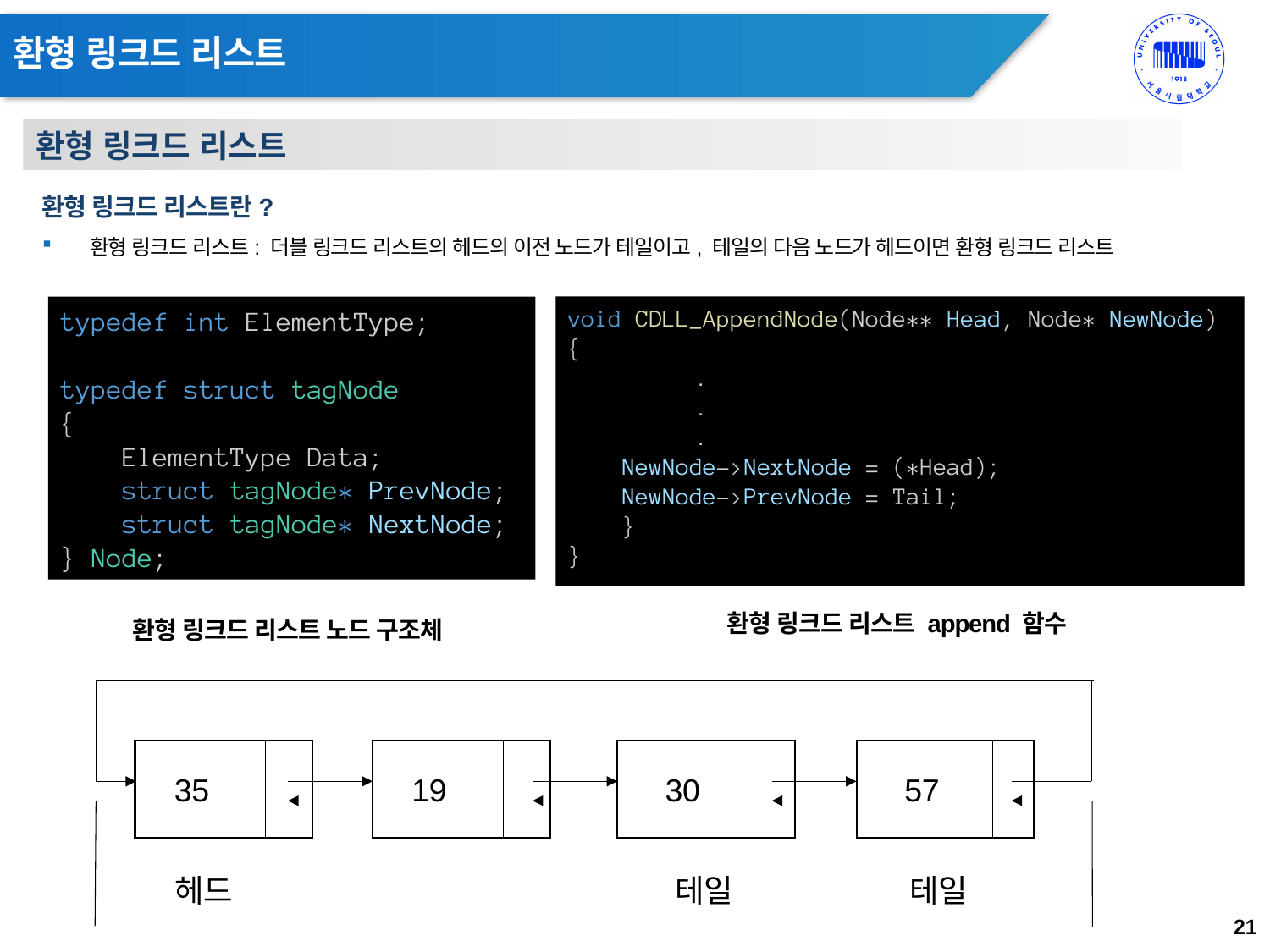

# 환형 링크드 리스트
환형 링크드 리스트
환형 링크드 리스트란?
환형 링크드 리스트: 더블 링크드 리스트의 헤드의 이전 노드가 테일이고, 테일의 다음 노드가 헤드이면 환형 링크드 리스트
void CDLL_AppendNode(Node** Head, Node* NewNode)
{
	.
	.
	.
    NewNode->NextNode = (*Head);
    NewNode->PrevNode = Tail;
    }
}

typedef int ElementType;
typedef struct tagNode
{
    ElementType Data;
    struct tagNode* PrevNode;
    struct tagNode* NextNode;
} Node;
환형 링크드 리스트 append 함수
환형 링크드 리스트 노드 구조체
   35
   19
    30
    57
헤드
테일
테일
21